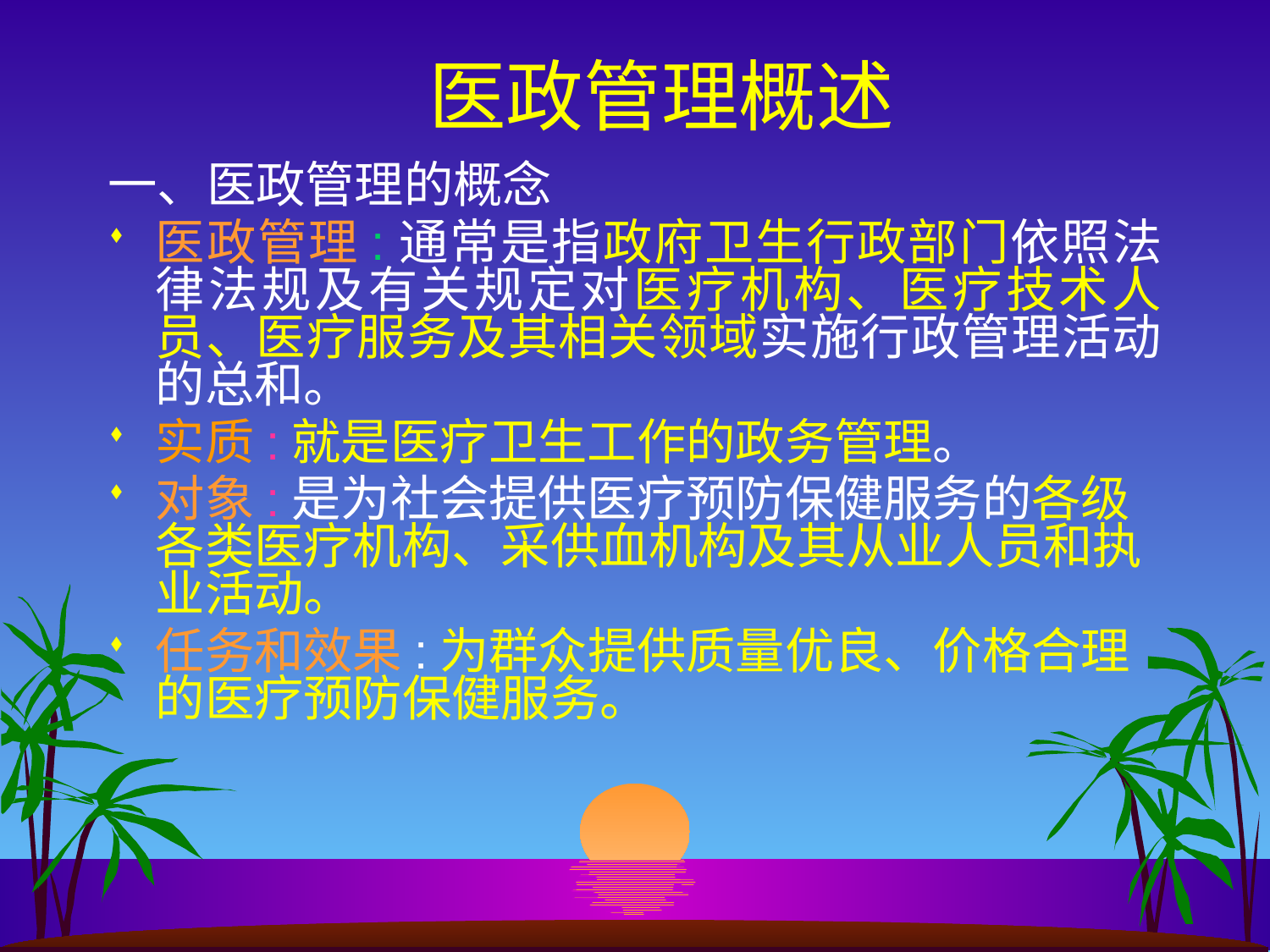

# 医政管理概述
一、医政管理的概念
医政管理:通常是指政府卫生行政部门依照法律法规及有关规定对医疗机构、医疗技术人员、医疗服务及其相关领域实施行政管理活动的总和。
实质:就是医疗卫生工作的政务管理。
对象:是为社会提供医疗预防保健服务的各级各类医疗机构、采供血机构及其从业人员和执业活动。
任务和效果:为群众提供质量优良、价格合理的医疗预防保健服务。

​